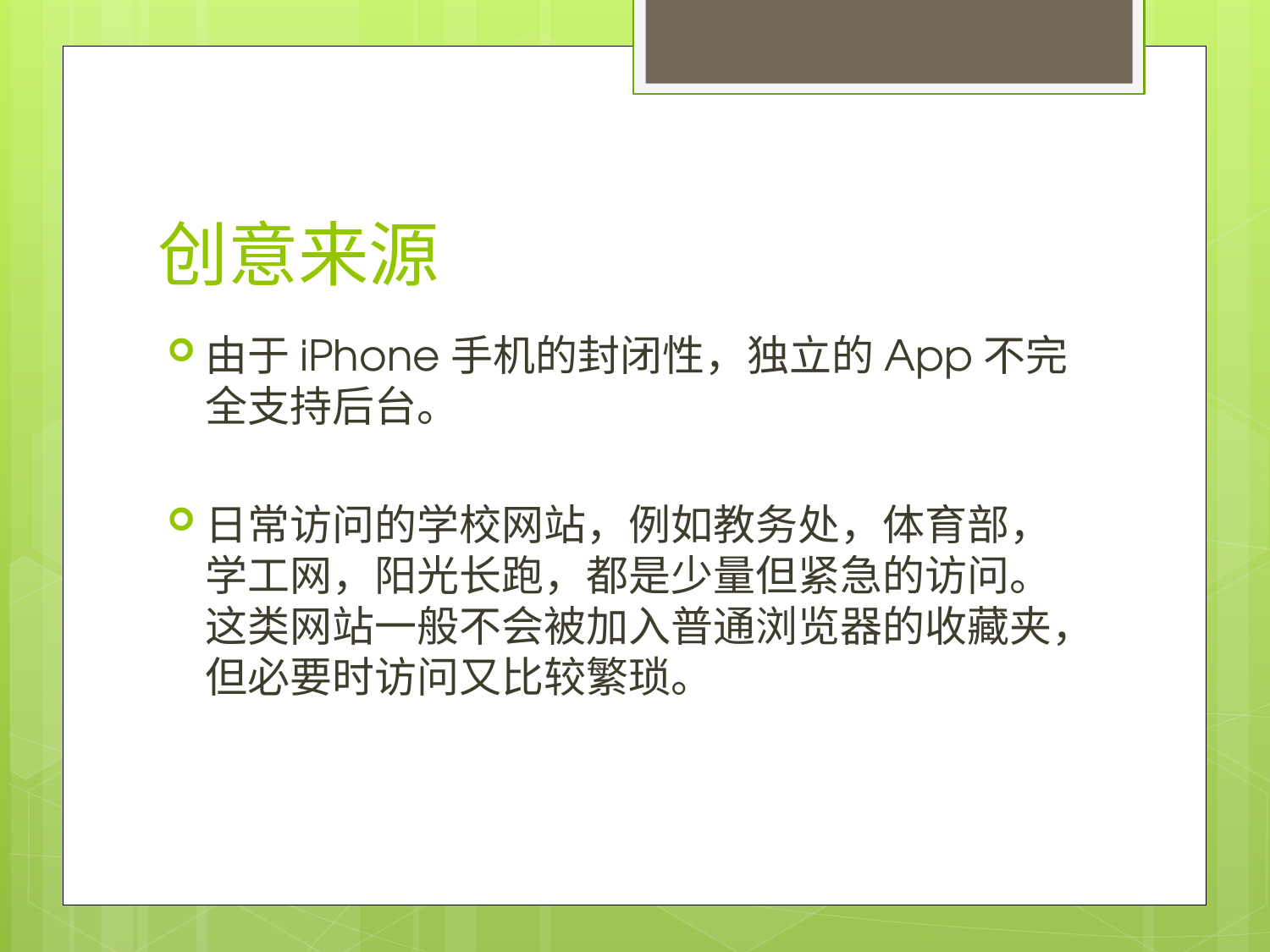

# 创意来源
由于iPhone手机的封闭性，独立的App不完全支持后台。

日常访问的学校网站，例如教务处，体育部，学工网，阳光长跑，都是少量但紧急的访问。这类网站一般不会被加入普通浏览器的收藏夹，但必要时访问又比较繁琐。